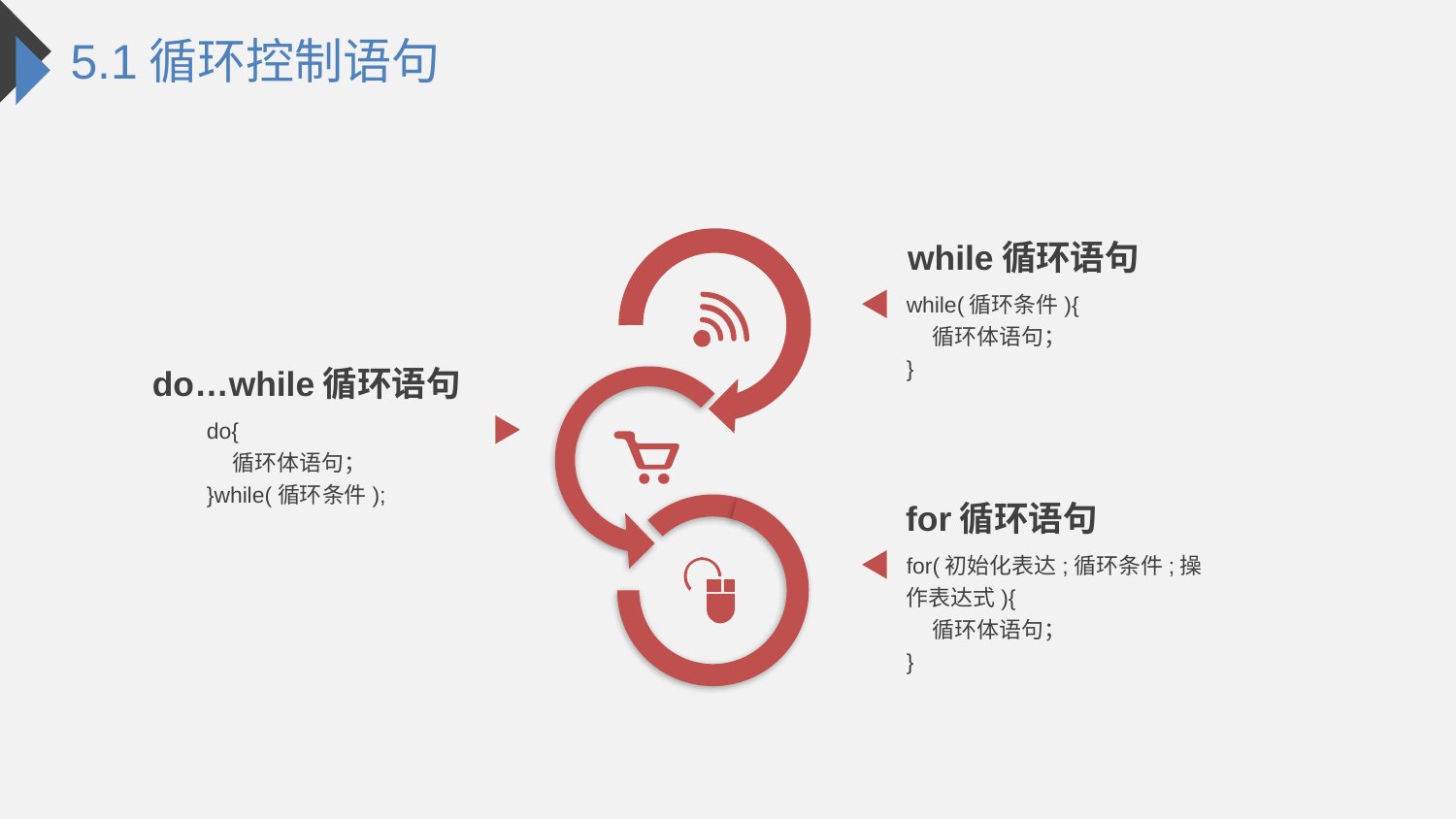

5.1循环控制语句

while循环语句

while(循环条件){
    循环体语句；
}

do…while循环语句
do{
    循环体语句；
}while(循环条件);

for循环语句

for(初始化表达;循环条件;操作表达式){
    循环体语句；
}